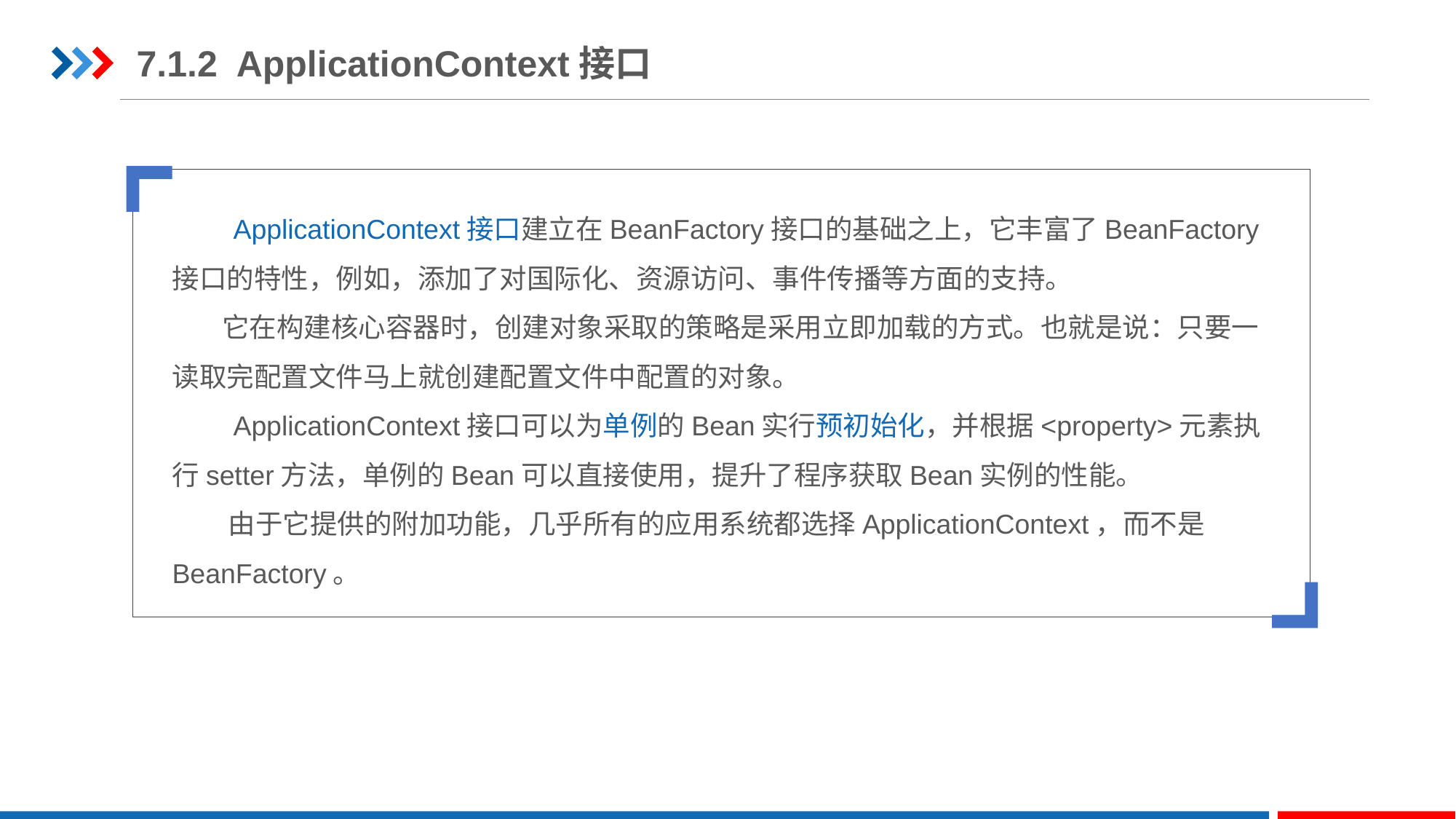

7.1.2  ApplicationContext接口

        ApplicationContext接口建立在BeanFactory接口的基础之上，它丰富了BeanFactory接口的特性，例如，添加了对国际化、资源访问、事件传播等方面的支持。
       它在构建核心容器时，创建对象采取的策略是采用立即加载的方式。也就是说：只要一读取完配置文件马上就创建配置文件中配置的对象。
        ApplicationContext接口可以为单例的Bean实行预初始化，并根据<property>元素执行setter方法，单例的Bean可以直接使用，提升了程序获取Bean实例的性能。
        由于它提供的附加功能，几乎所有的应用系统都选择ApplicationContext，而不是BeanFactory。